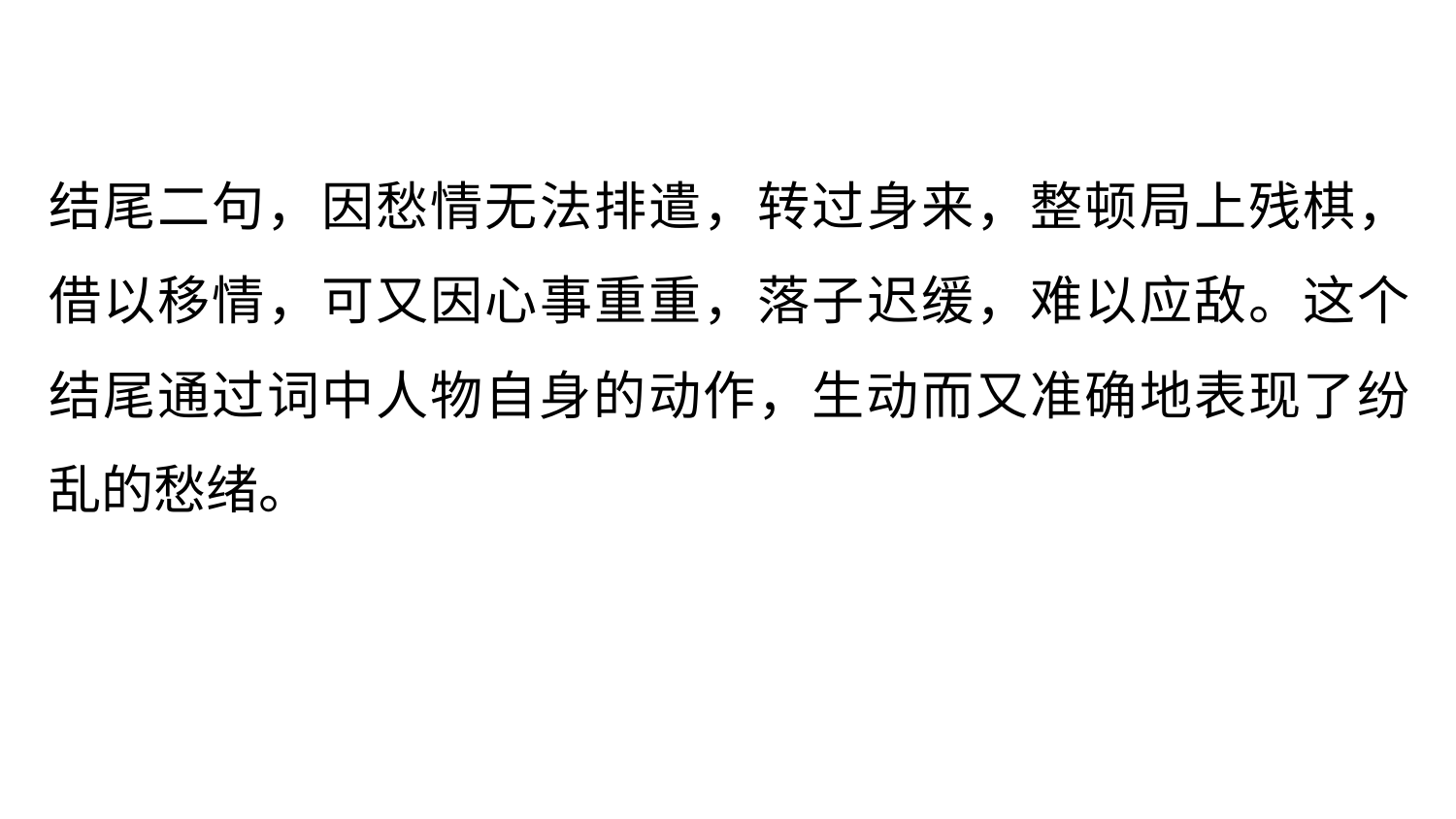

结尾二句，因愁情无法排遣，转过身来，整顿局上残棋，借以移情，可又因心事重重，落子迟缓，难以应敌。这个结尾通过词中人物自身的动作，生动而又准确地表现了纷乱的愁绪。